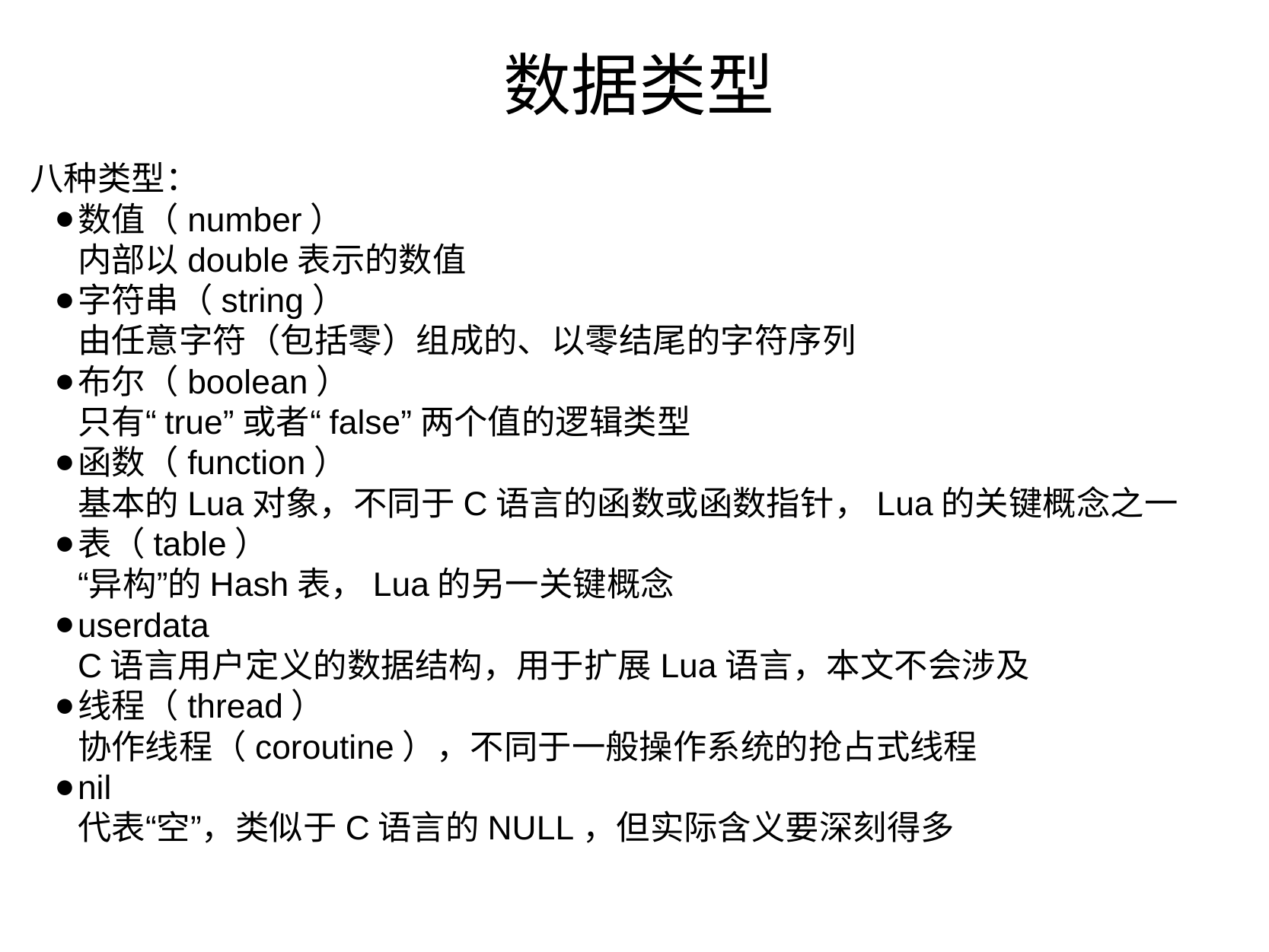

# 数据类型
八种类型：
数值（number）
内部以double表示的数值
字符串（string）
由任意字符（包括零）组成的、以零结尾的字符序列
布尔（boolean）
只有“true”或者“false”两个值的逻辑类型
函数（function）
基本的Lua对象，不同于C语言的函数或函数指针，Lua的关键概念之一
表（table）
“异构”的Hash表，Lua的另一关键概念
userdata
C语言用户定义的数据结构，用于扩展Lua语言，本文不会涉及
线程（thread）
协作线程（coroutine），不同于一般操作系统的抢占式线程
nil
代表“空”，类似于C语言的NULL，但实际含义要深刻得多